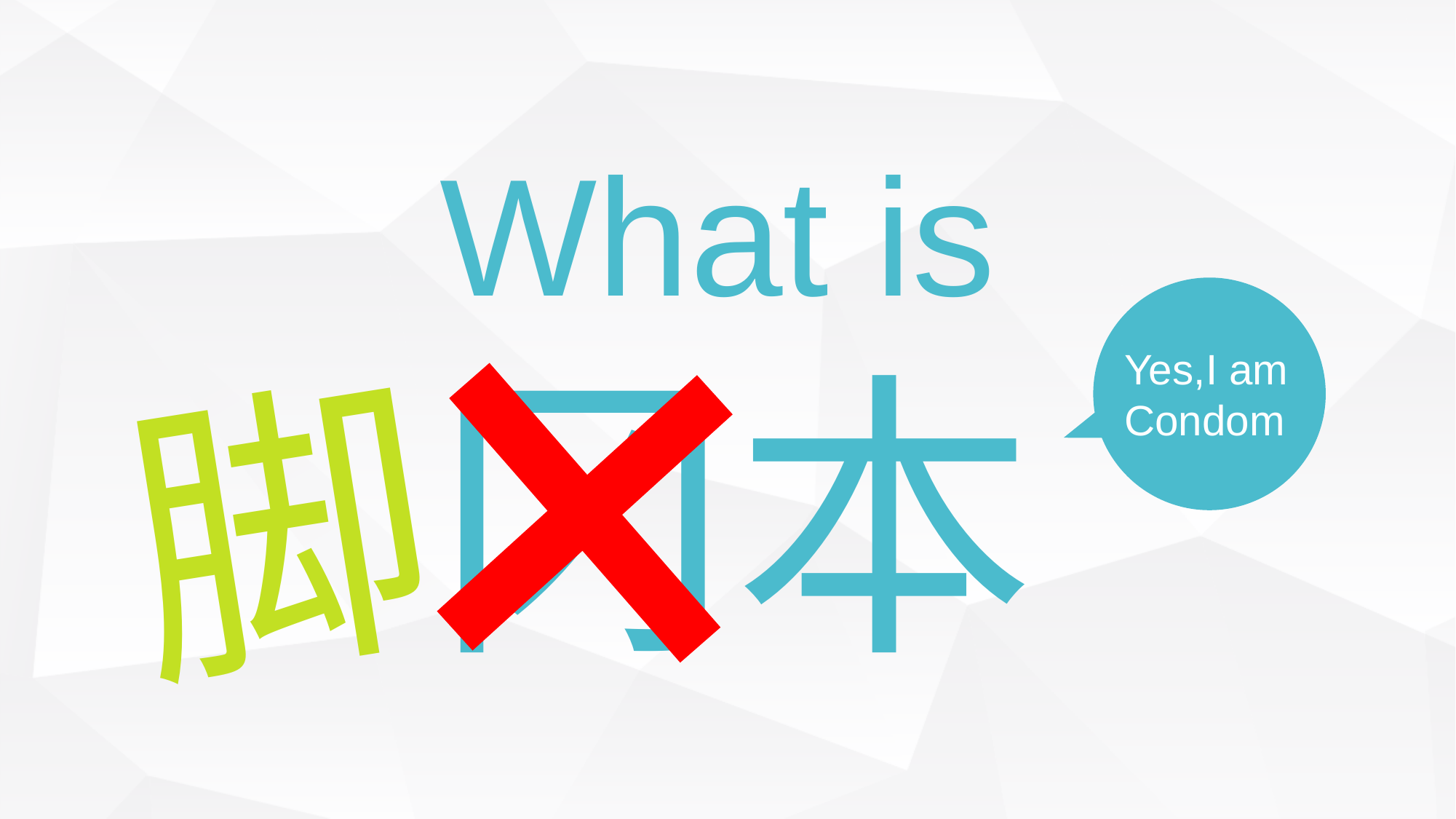

What is
冈本

Yes,I am
Condom
脚